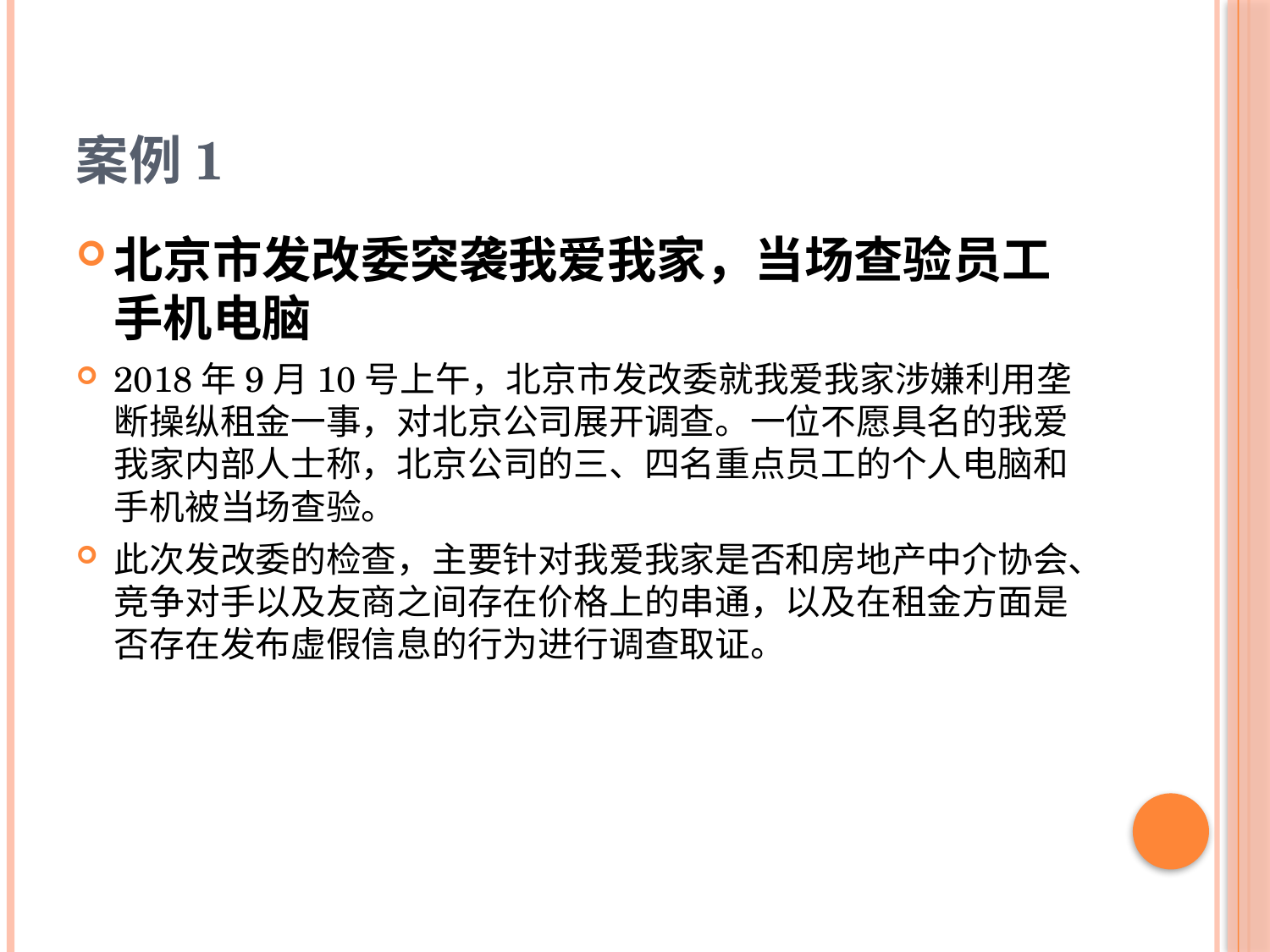

# 案例1
北京市发改委突袭我爱我家，当场查验员工手机电脑
2018年9月10号上午，北京市发改委就我爱我家涉嫌利用垄断操纵租金一事，对北京公司展开调查。一位不愿具名的我爱我家内部人士称，北京公司的三、四名重点员工的个人电脑和手机被当场查验。
此次发改委的检查，主要针对我爱我家是否和房地产中介协会、竞争对手以及友商之间存在价格上的串通，以及在租金方面是否存在发布虚假信息的行为进行调查取证。